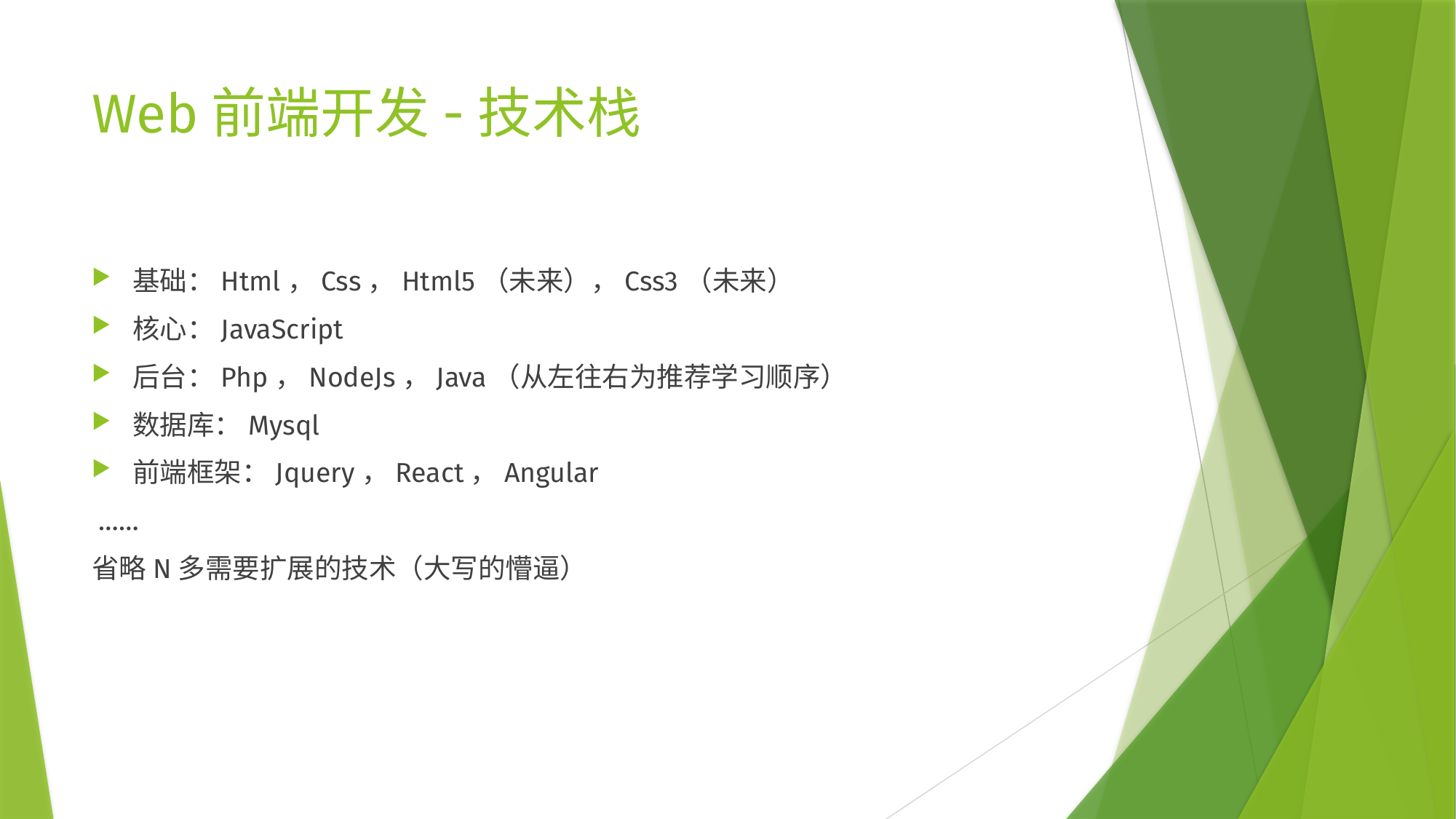

# Web前端开发-技术栈
基础：Html，Css，Html5（未来），Css3（未来）
核心：JavaScript
后台：Php，NodeJs，Java（从左往右为推荐学习顺序）
数据库：Mysql
前端框架：Jquery，React，Angular
 ……
省略N多需要扩展的技术（大写的懵逼）